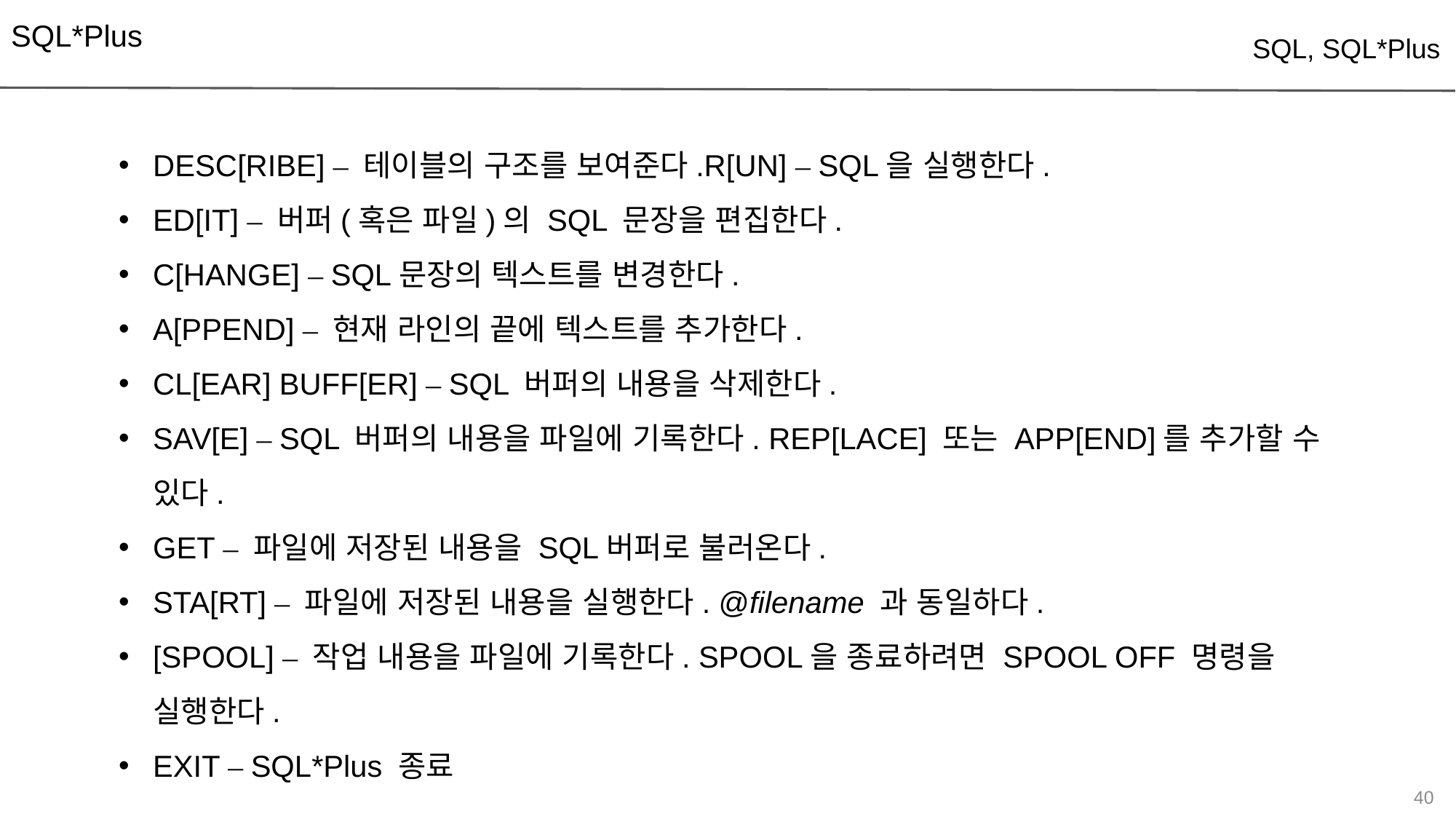

SQL*Plus
SQL, SQL*Plus

DESC[RIBE] – 테이블의 구조를 보여준다.R[UN] – SQL을 실행한다.
ED[IT] – 버퍼(혹은 파일)의 SQL 문장을 편집한다.
C[HANGE] – SQL문장의 텍스트를 변경한다.
A[PPEND] – 현재 라인의 끝에 텍스트를 추가한다.
CL[EAR] BUFF[ER] – SQL 버퍼의 내용을 삭제한다.
SAV[E] – SQL 버퍼의 내용을 파일에 기록한다. REP[LACE] 또는 APP[END]를 추가할 수 있다.
GET – 파일에 저장된 내용을 SQL버퍼로 불러온다.
STA[RT] – 파일에 저장된 내용을 실행한다. @filename 과 동일하다.
[SPOOL] – 작업 내용을 파일에 기록한다. SPOOL을 종료하려면 SPOOL OFF 명령을 실행한다.
EXIT – SQL*Plus 종료

40